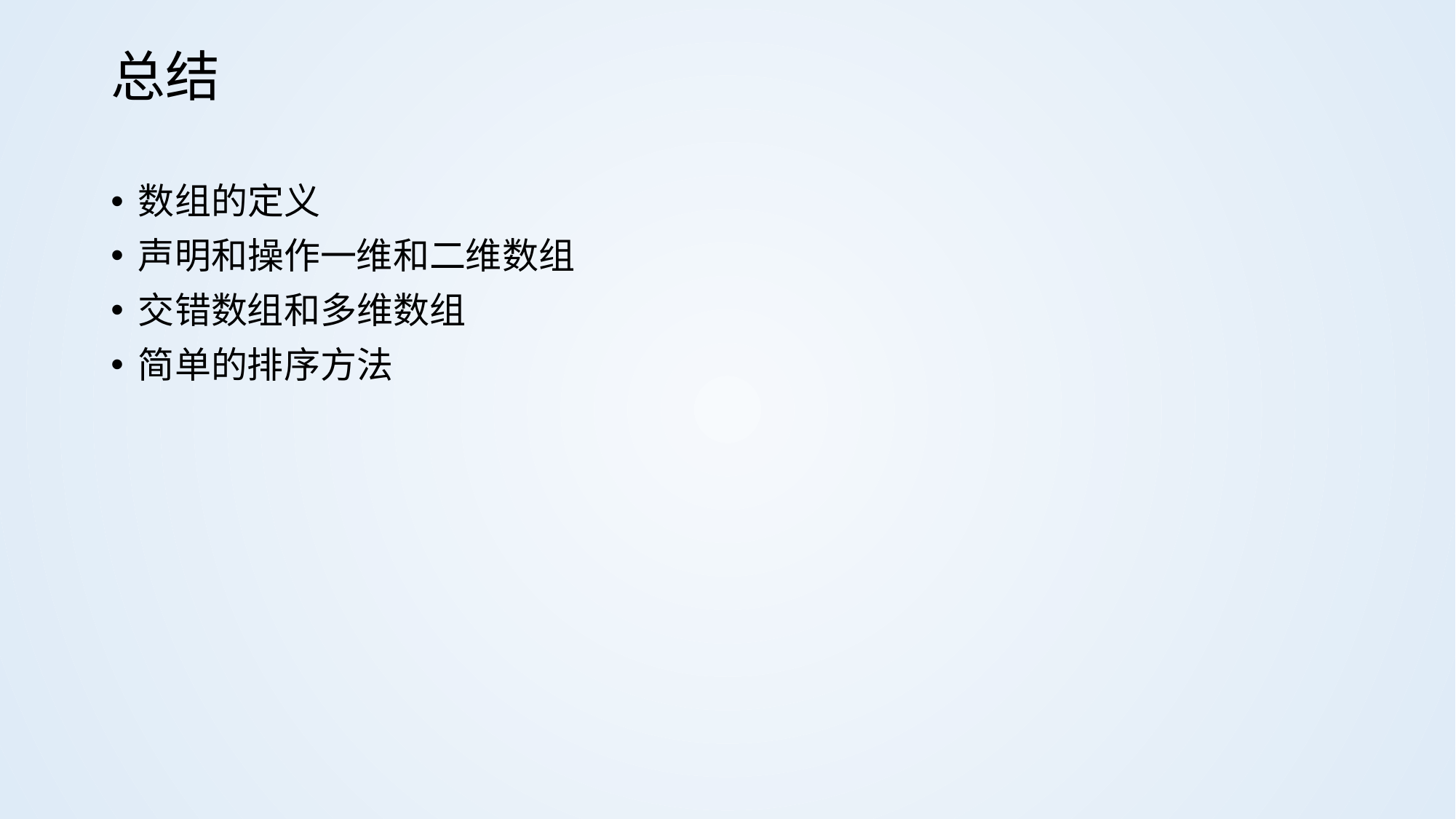

# 总结
数组的定义
声明和操作一维和二维数组
交错数组和多维数组
简单的排序方法